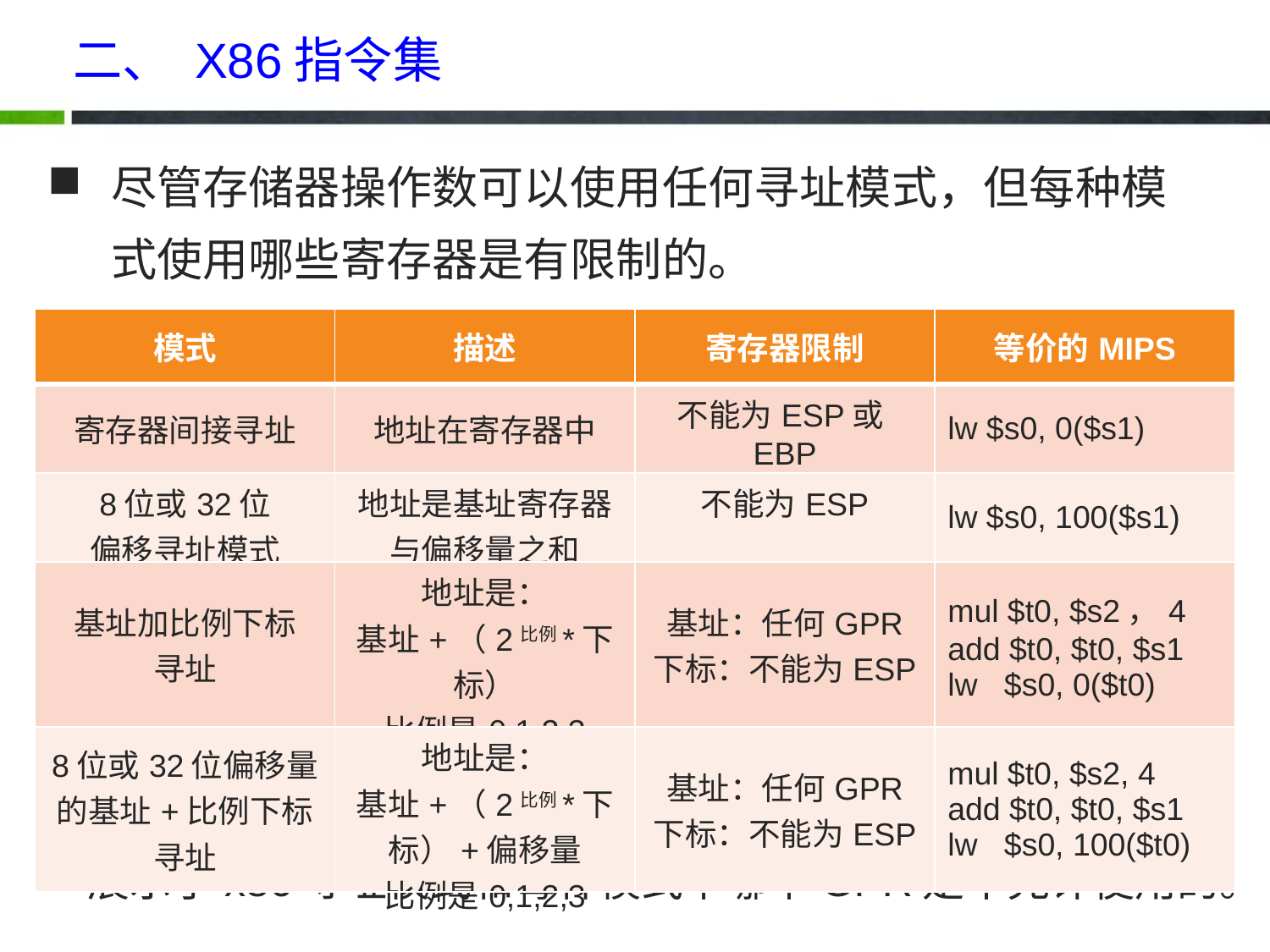

# 二、 X86指令集
尽管存储器操作数可以使用任何寻址模式，但每种模式使用哪些寄存器是有限制的。
| 模式 | 描述 | 寄存器限制 | 等价的MIPS |
| --- | --- | --- | --- |
| 寄存器间接寻址 | 地址在寄存器中 | 不能为ESP或EBP | lw $s0, 0($s1) |
| 8位或32位 偏移寻址模式 | 地址是基址寄存器与偏移量之和 | 不能为ESP | lw $s0, 100($s1) |
| 基址加比例下标 寻址 | 地址是： 基址+（2比例\*下标） 比例是0,1,2,3 | 基址：任何GPR 下标：不能为ESP | mul $t0, $s2，4 add $t0, $t0, $s1 lw $s0, 0($t0) |
| 8位或32位偏移量的基址+比例下标 寻址 | 地址是： 基址+（2比例\*下标）+偏移量 比例是0,1,2,3 | 基址：任何GPR 下标：不能为ESP | mul $t0, $s2, 4 add $t0, $t0, $s1 lw $s0, 100($t0) |
展示了x86寻址模式和每种模式下哪个GPR是不允许使用的。
47